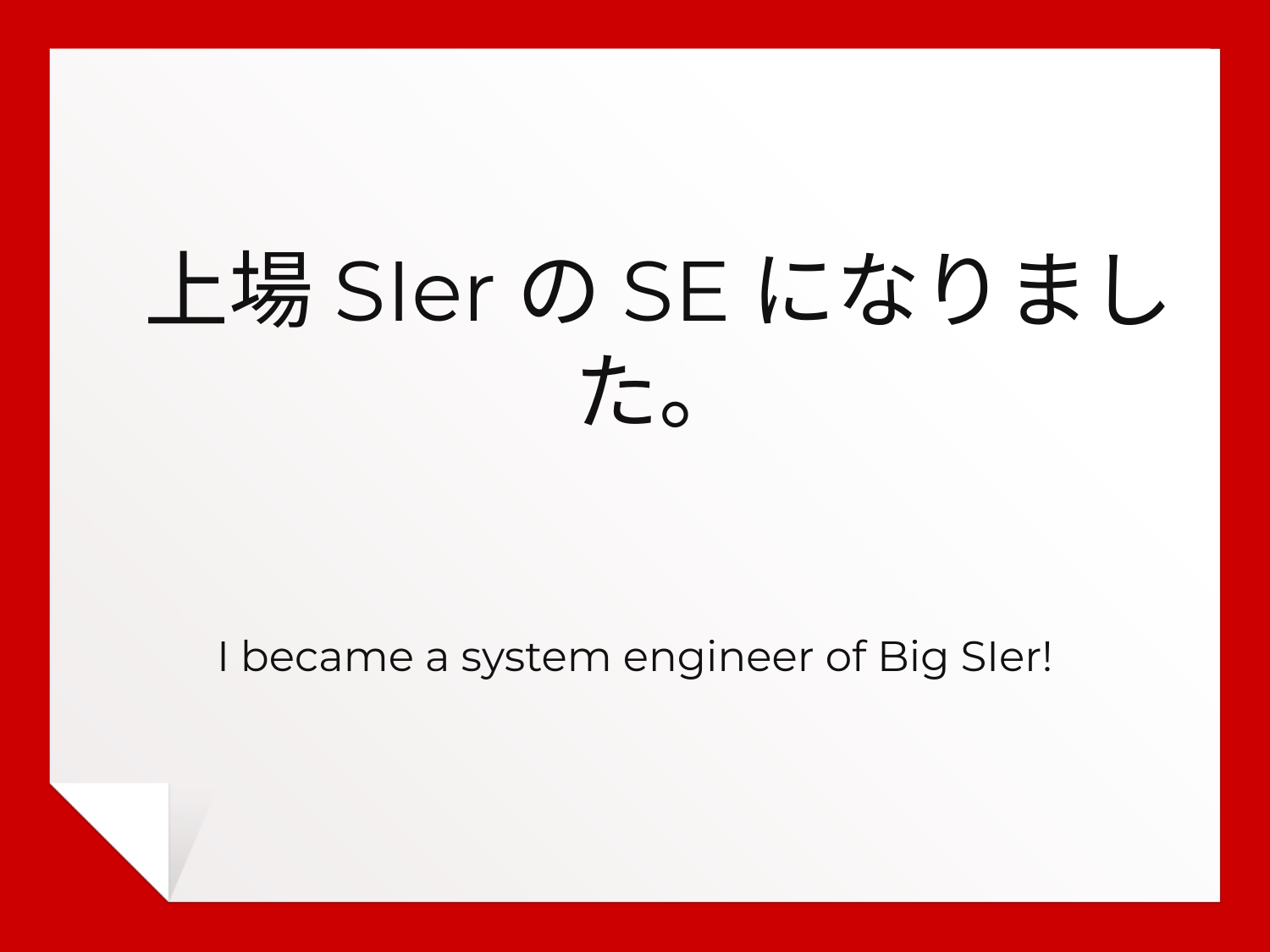

上場SIerのSEになりました。
I became a system engineer of Big SIer!